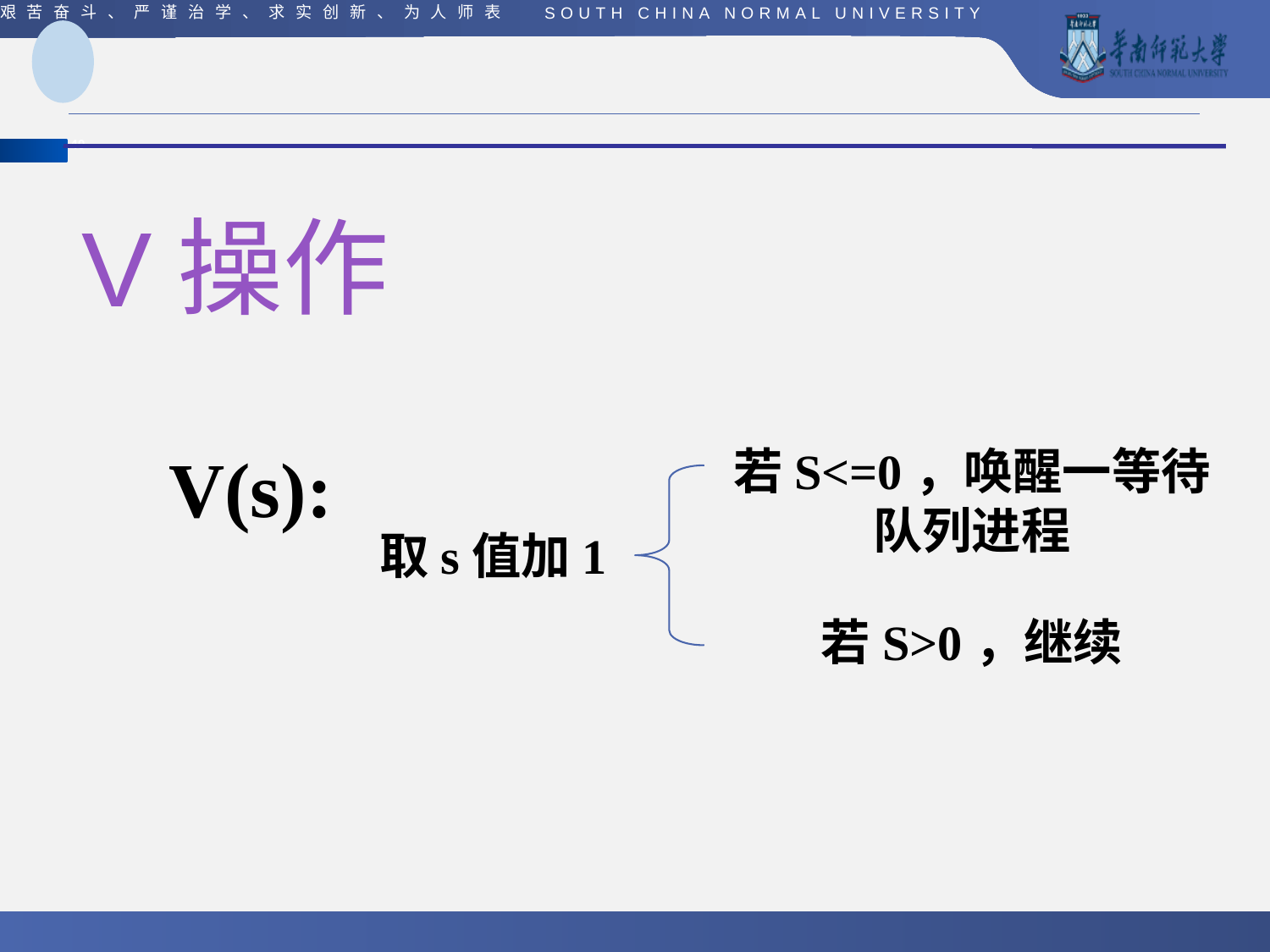

#
V操作

V(s):

若S<=0，唤醒一等待队列进程

取s值加1
若S>0，继续

40